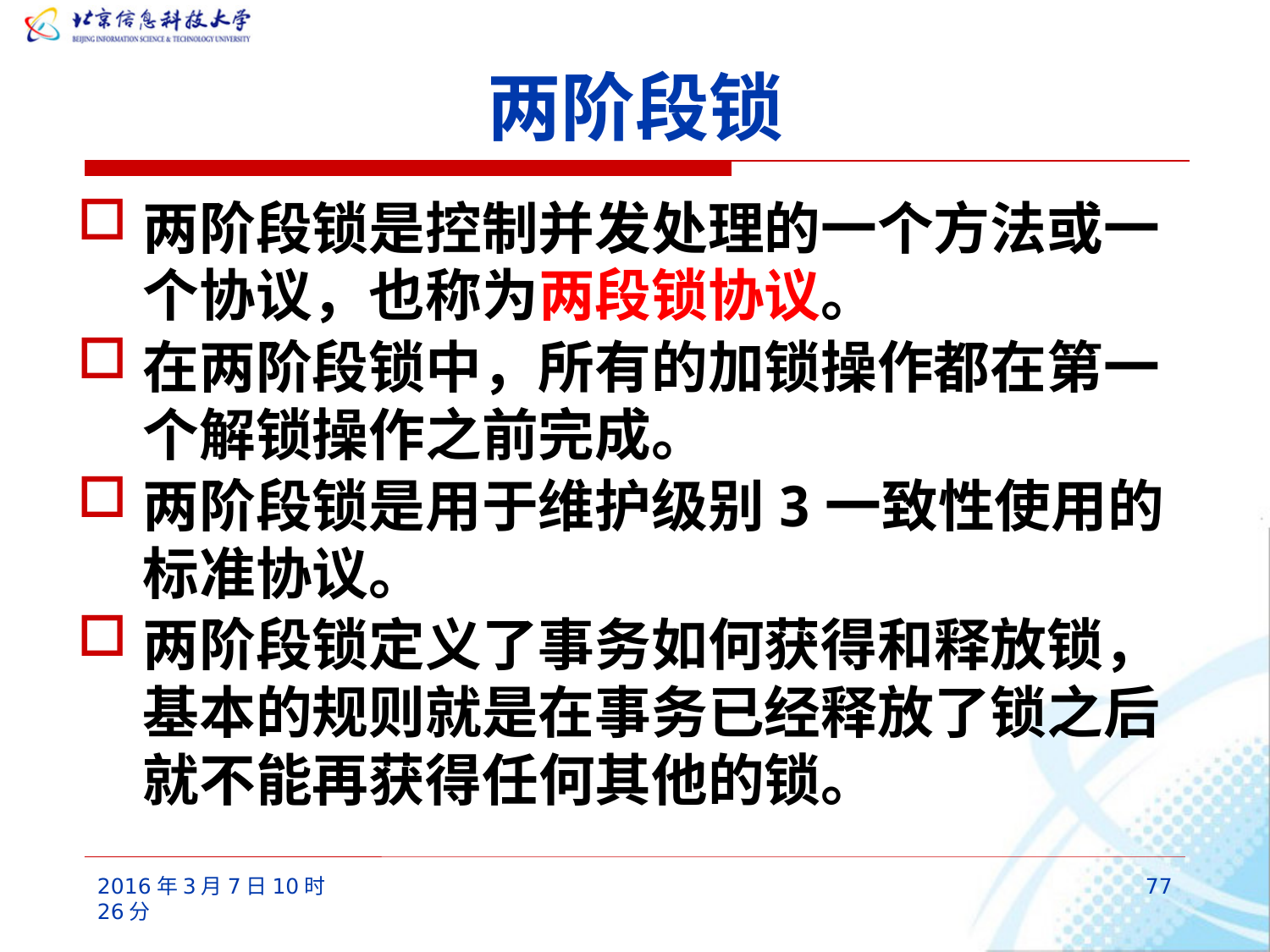

# 两阶段锁
两阶段锁是控制并发处理的一个方法或一个协议，也称为两段锁协议。
在两阶段锁中，所有的加锁操作都在第一个解锁操作之前完成。
两阶段锁是用于维护级别3一致性使用的标准协议。
两阶段锁定义了事务如何获得和释放锁，基本的规则就是在事务已经释放了锁之后就不能再获得任何其他的锁。
2016年3月7日10时26分
77